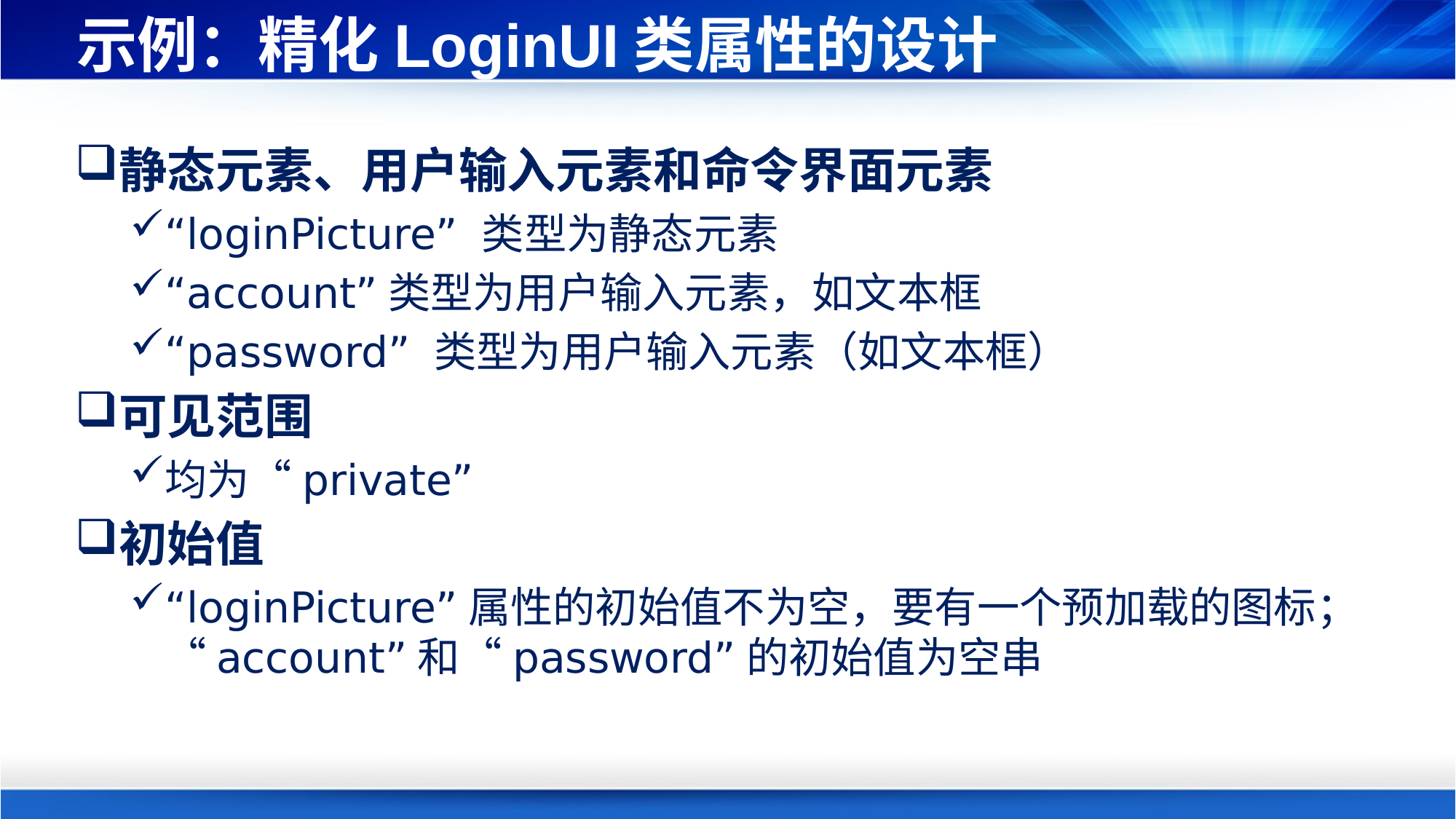

# 示例：精化LoginUI类属性的设计
静态元素、用户输入元素和命令界面元素
“loginPicture” 类型为静态元素
“account”类型为用户输入元素，如文本框
“password” 类型为用户输入元素（如文本框）
可见范围
均为“private”
初始值
“loginPicture”属性的初始值不为空，要有一个预加载的图标；“account”和“password”的初始值为空串